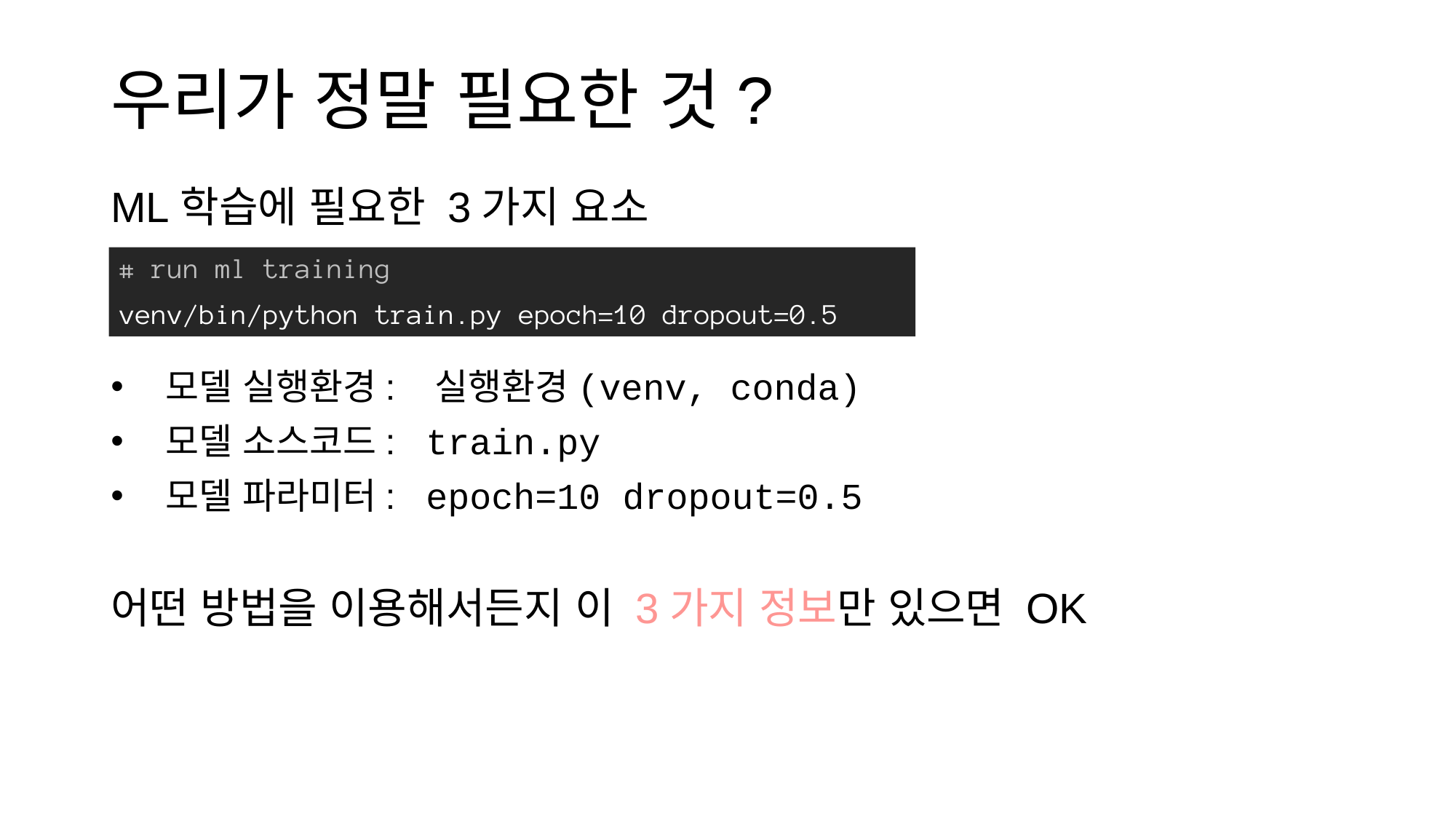

# 우리가 정말 필요한 것?
ML학습에 필요한 3가지 요소

모델 실행환경:   실행환경(venv, conda)
모델 소스코드:   train.py
모델 파라미터:   epoch=10 dropout=0.5

어떤 방법을 이용해서든지 이 3가지 정보만 있으면 OK
# run ml training
venv/bin/python train.py epoch=10 dropout=0.5